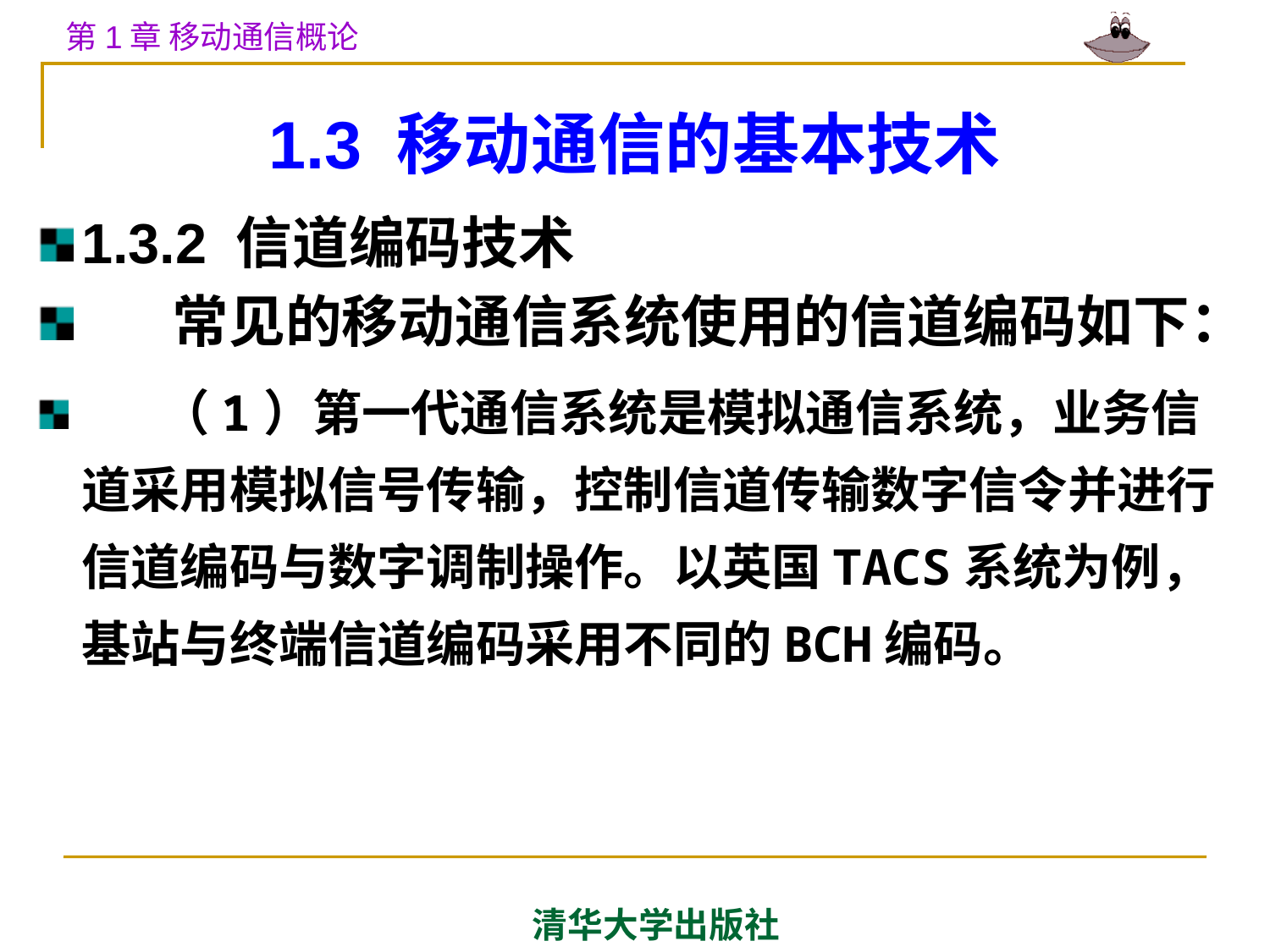

# 1.3 移动通信的基本技术
1.3.2 信道编码技术
      常见的移动通信系统使用的信道编码如下：
      （1）第一代通信系统是模拟通信系统，业务信道采用模拟信号传输，控制信道传输数字信令并进行信道编码与数字调制操作。以英国TACS系统为例，基站与终端信道编码采用不同的BCH编码。